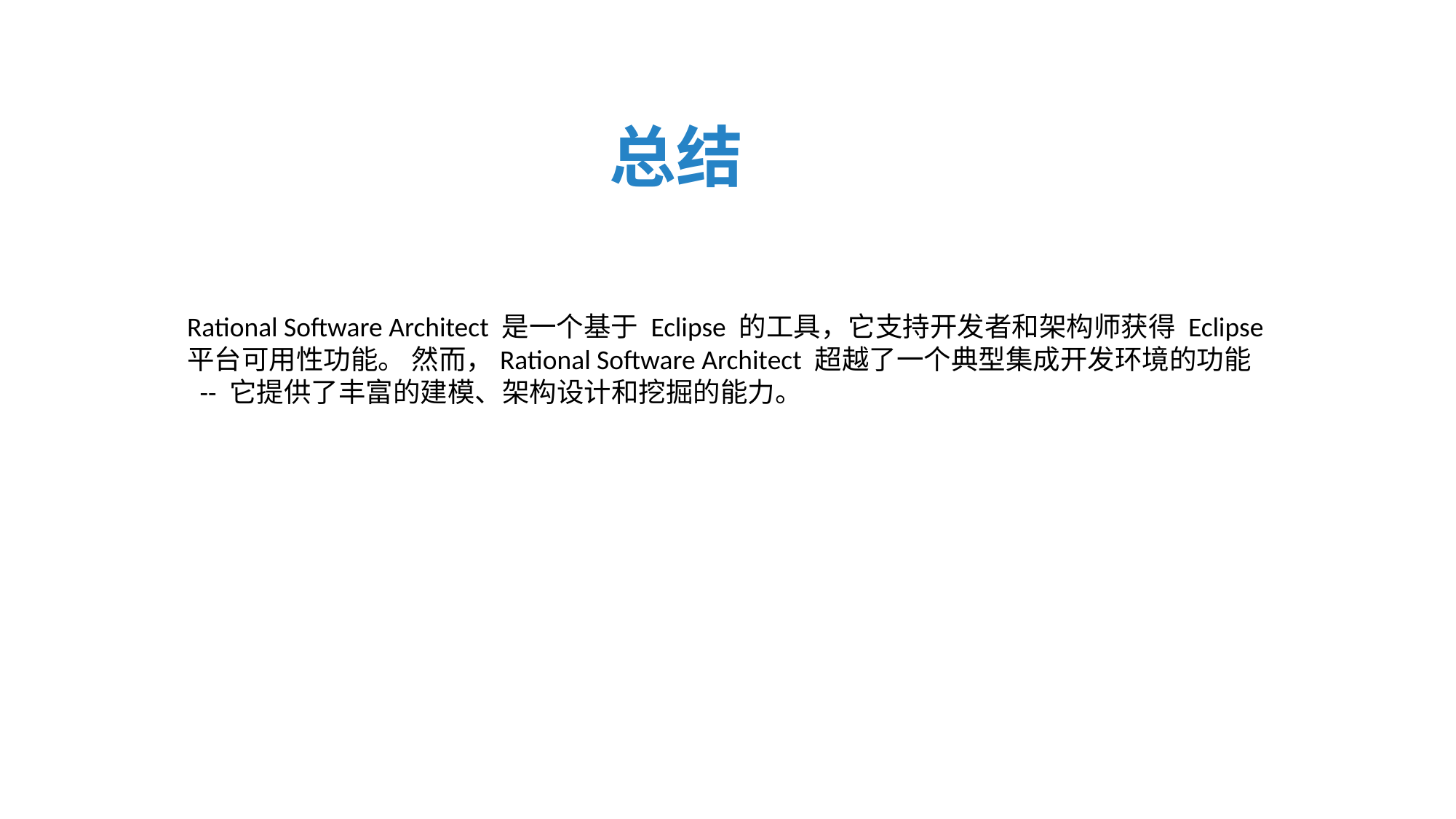

总结
Rational Software Architect 是一个基于 Eclipse 的工具，它支持开发者和架构师获得 Eclipse 平台可用性功能。 然而，Rational Software Architect 超越了一个典型集成开发环境的功能 -- 它提供了丰富的建模、架构设计和挖掘的能力。